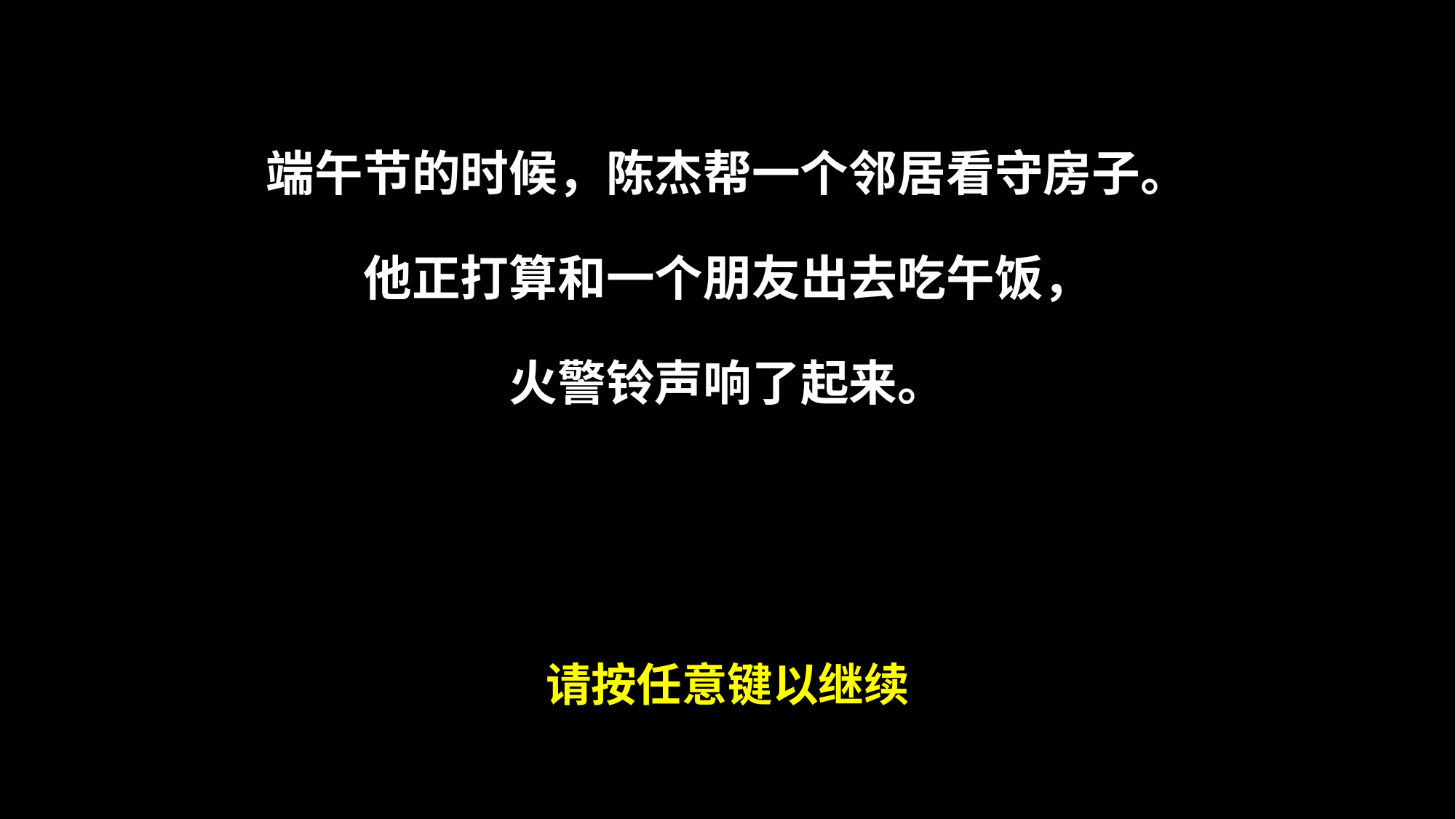

# 端午节的时候，陈杰帮一个邻居看守房子。 他正打算和一个朋友出去吃午饭， 火警铃声响了起来。
请按任意键以继续